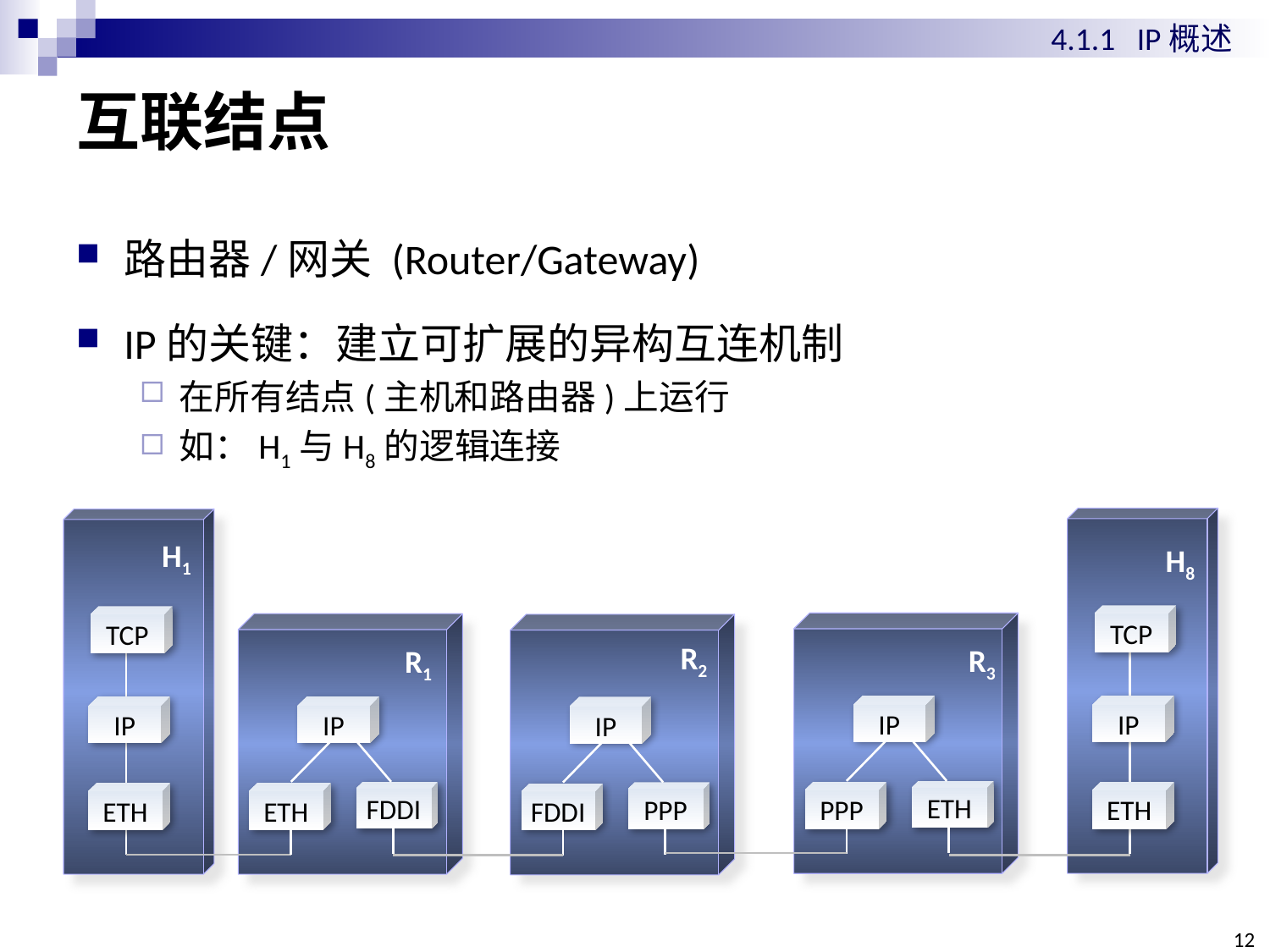

4.1.1   IP概述
# 互联结点
路由器/网关 (Router/Gateway)
IP的关键：建立可扩展的异构互连机制
在所有结点(主机和路由器)上运行
如：H1与H8的逻辑连接

H1
H8
TCP
TCP

R2
R3
R1
IP
IP
IP
IP
IP
ETH
FDDI
PPP
ETH
PPP
ETH
ETH
FDDI
12